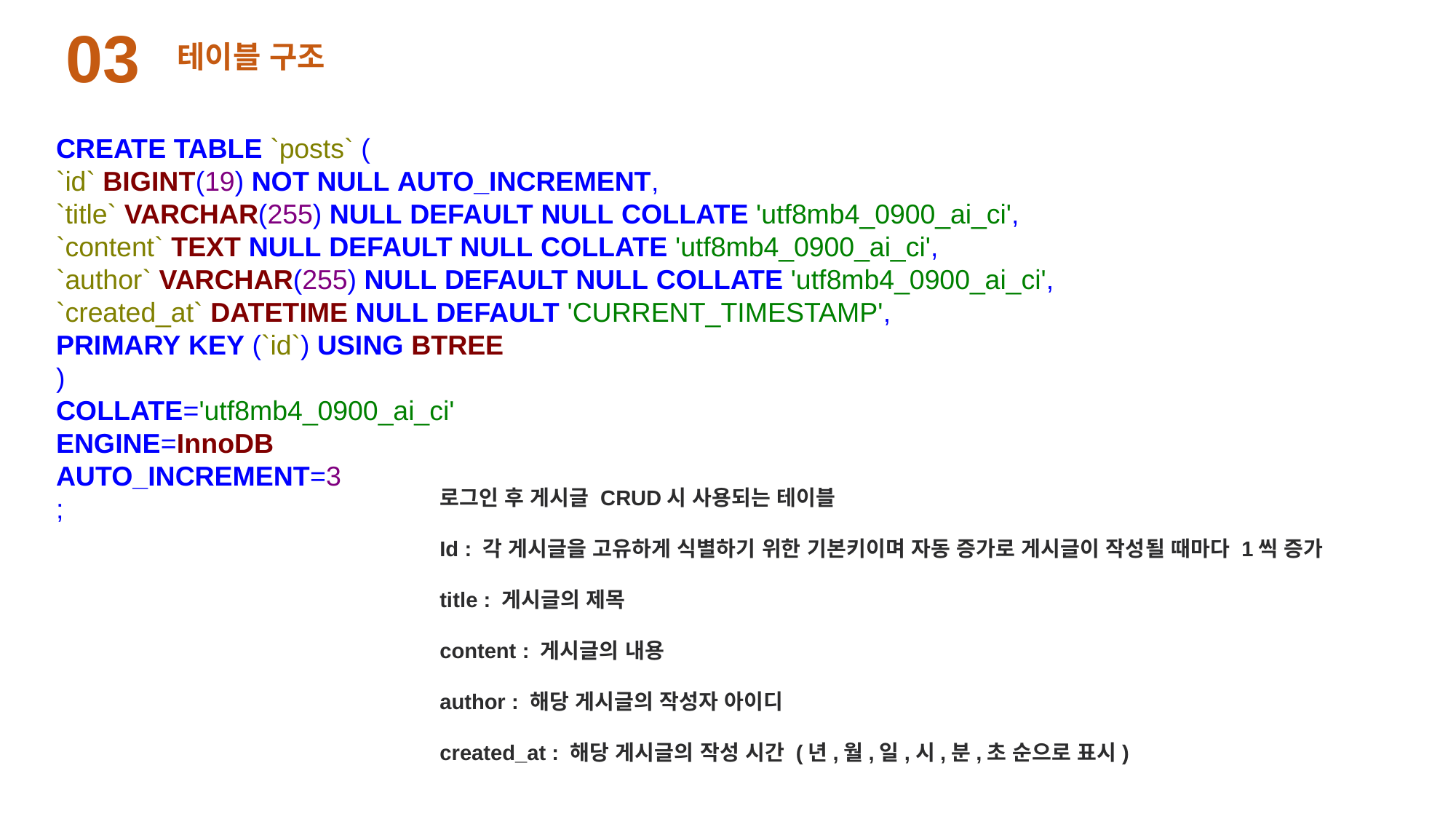

03
테이블 구조
CREATE TABLE `posts` (
`id` BIGINT(19) NOT NULL AUTO_INCREMENT,
`title` VARCHAR(255) NULL DEFAULT NULL COLLATE 'utf8mb4_0900_ai_ci',
`content` TEXT NULL DEFAULT NULL COLLATE 'utf8mb4_0900_ai_ci',
`author` VARCHAR(255) NULL DEFAULT NULL COLLATE 'utf8mb4_0900_ai_ci',
`created_at` DATETIME NULL DEFAULT 'CURRENT_TIMESTAMP',
PRIMARY KEY (`id`) USING BTREE
)
COLLATE='utf8mb4_0900_ai_ci'
ENGINE=InnoDB
AUTO_INCREMENT=3
;

로그인 후 게시글 CRUD시 사용되는 테이블

Id : 각 게시글을 고유하게 식별하기 위한 기본키이며 자동 증가로 게시글이 작성될 때마다 1씩 증가

title : 게시글의 제목

content : 게시글의 내용

author : 해당 게시글의 작성자 아이디

created_at : 해당 게시글의 작성 시간 (년,월,일,시,분,초 순으로 표시)